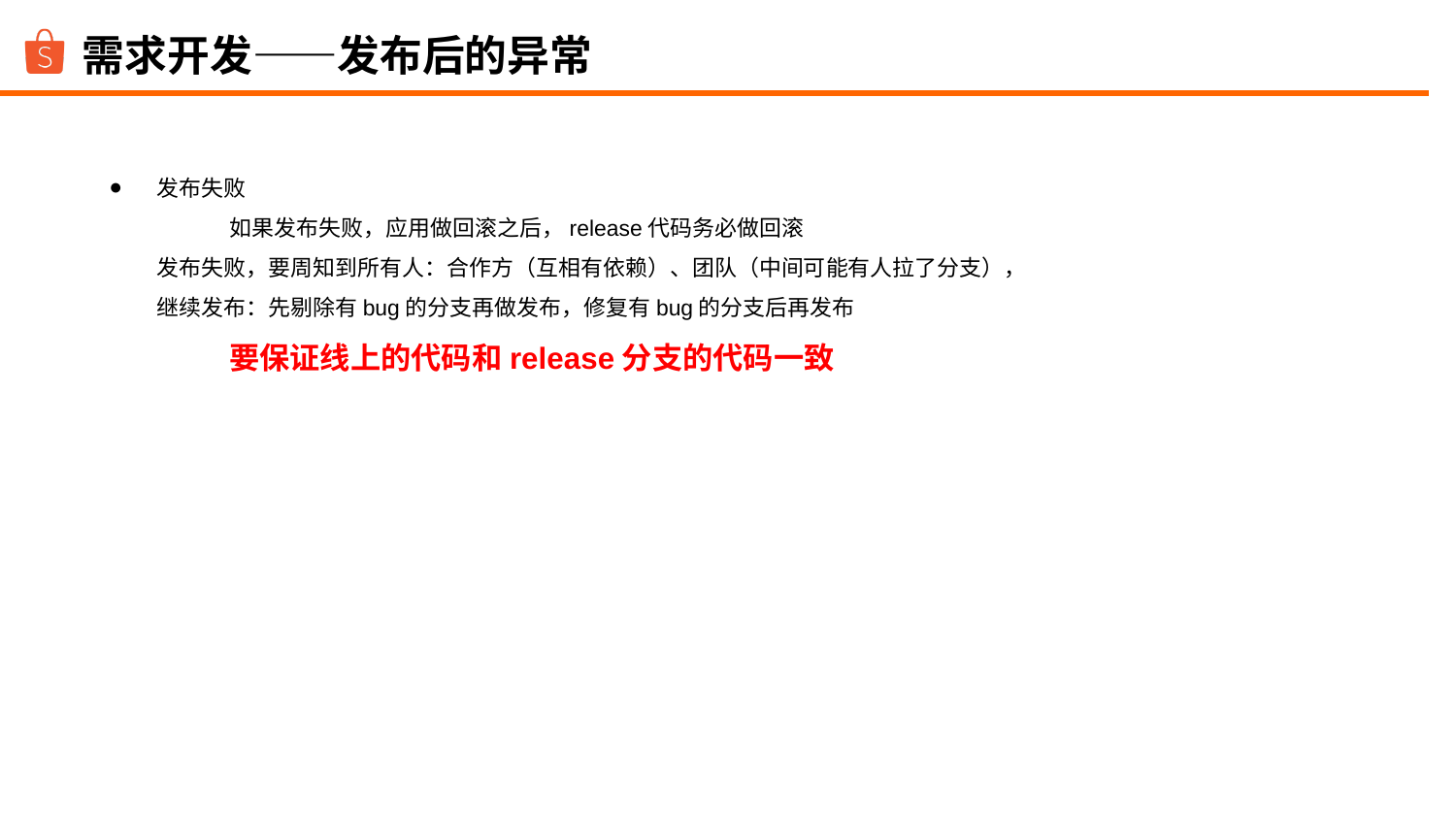

需求开发——发布后的异常
发布失败
	如果发布失败，应用做回滚之后，release代码务必做回滚
发布失败，要周知到所有人：合作方（互相有依赖）、团队（中间可能有人拉了分支），
继续发布：先剔除有bug的分支再做发布，修复有bug的分支后再发布
	要保证线上的代码和release分支的代码一致